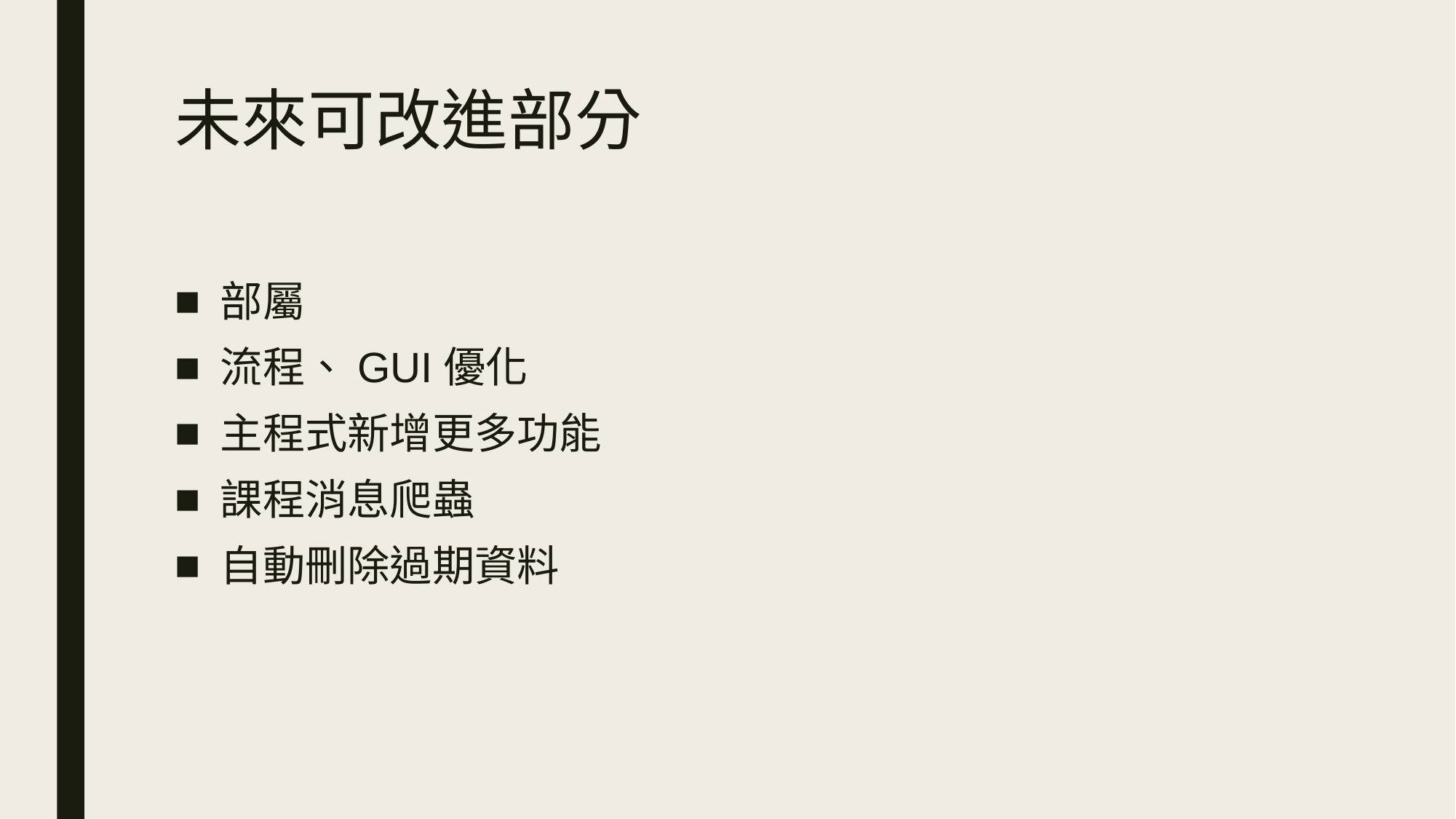

# 未來可改進部分
部屬
流程、GUI優化
主程式新增更多功能
課程消息爬蟲
自動刪除過期資料